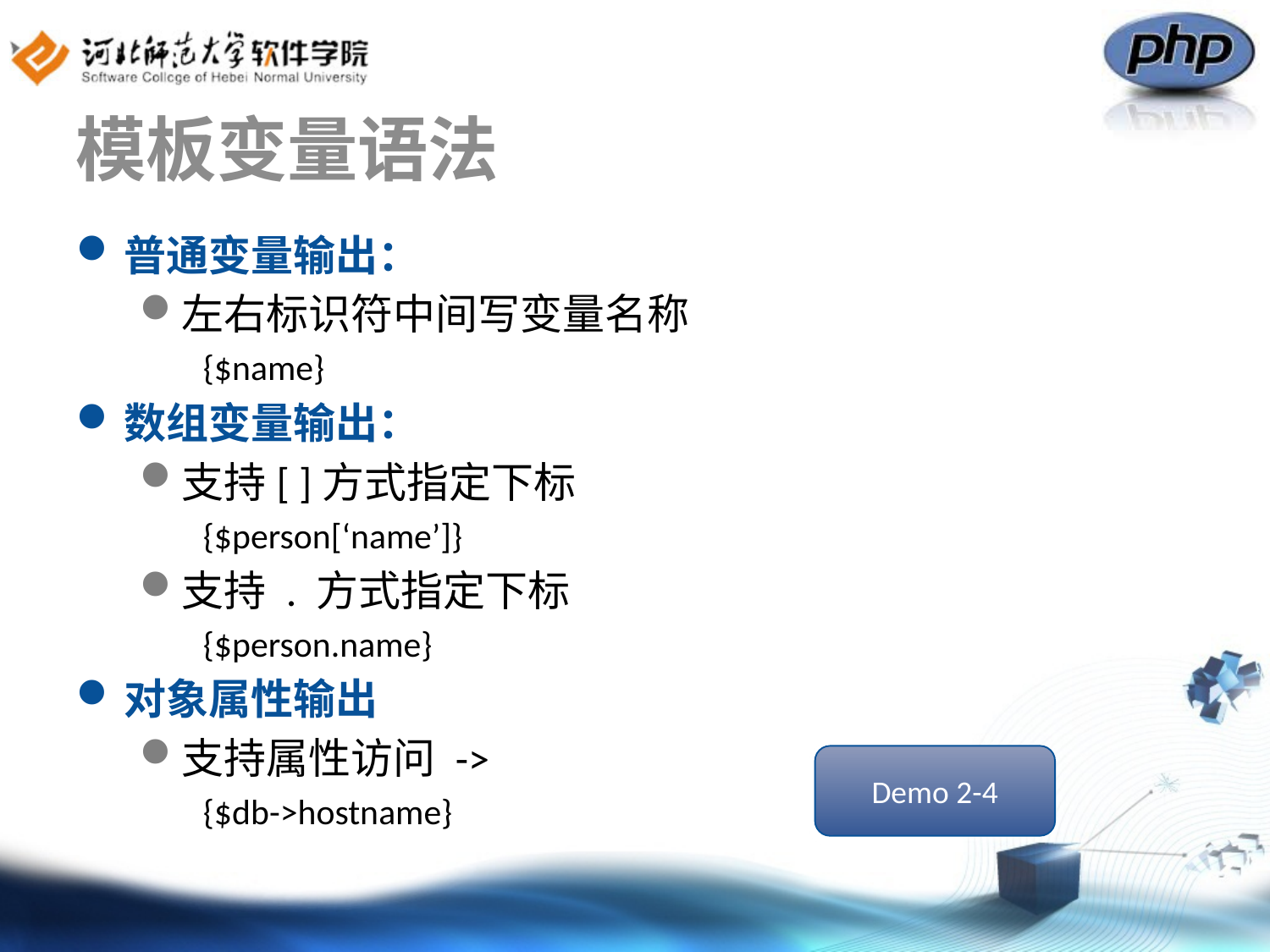

# 模板变量语法
普通变量输出：
左右标识符中间写变量名称
{$name}
数组变量输出：
支持[ ]方式指定下标
{$person[‘name’]}
支持 . 方式指定下标
{$person.name}
对象属性输出
支持属性访问 ->
{$db->hostname}

Demo 2-4